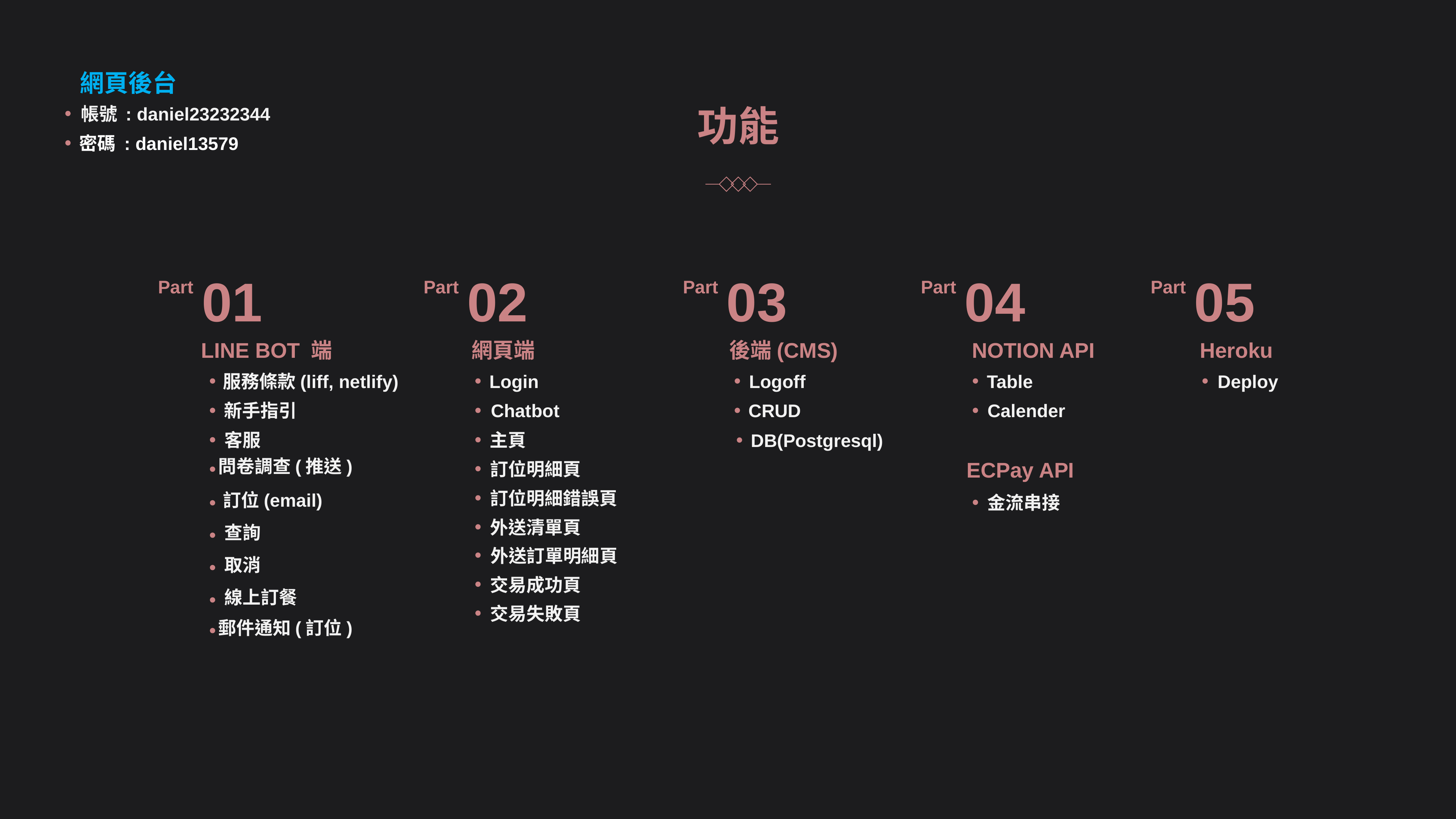

網頁後台
功能
帳號 : daniel23232344

密碼 : daniel13579

01
02
03
04
05
Part
Part
Part
Part
Part
LINE BOT 端
網頁端
後端(CMS)
NOTION API
Heroku
服務條款(liff, netlify)
Login
Logoff
Table
Deploy

新手指引
Chatbot
CRUD
Calender

客服
主頁
DB(Postgresql)

問卷調查(推送)
ECPay API
訂位明細頁

訂位明細錯誤頁
訂位(email)
金流串接

外送清單頁
查詢

外送訂單明細頁
取消

交易成功頁

線上訂餐

交易失敗頁

郵件通知(訂位)